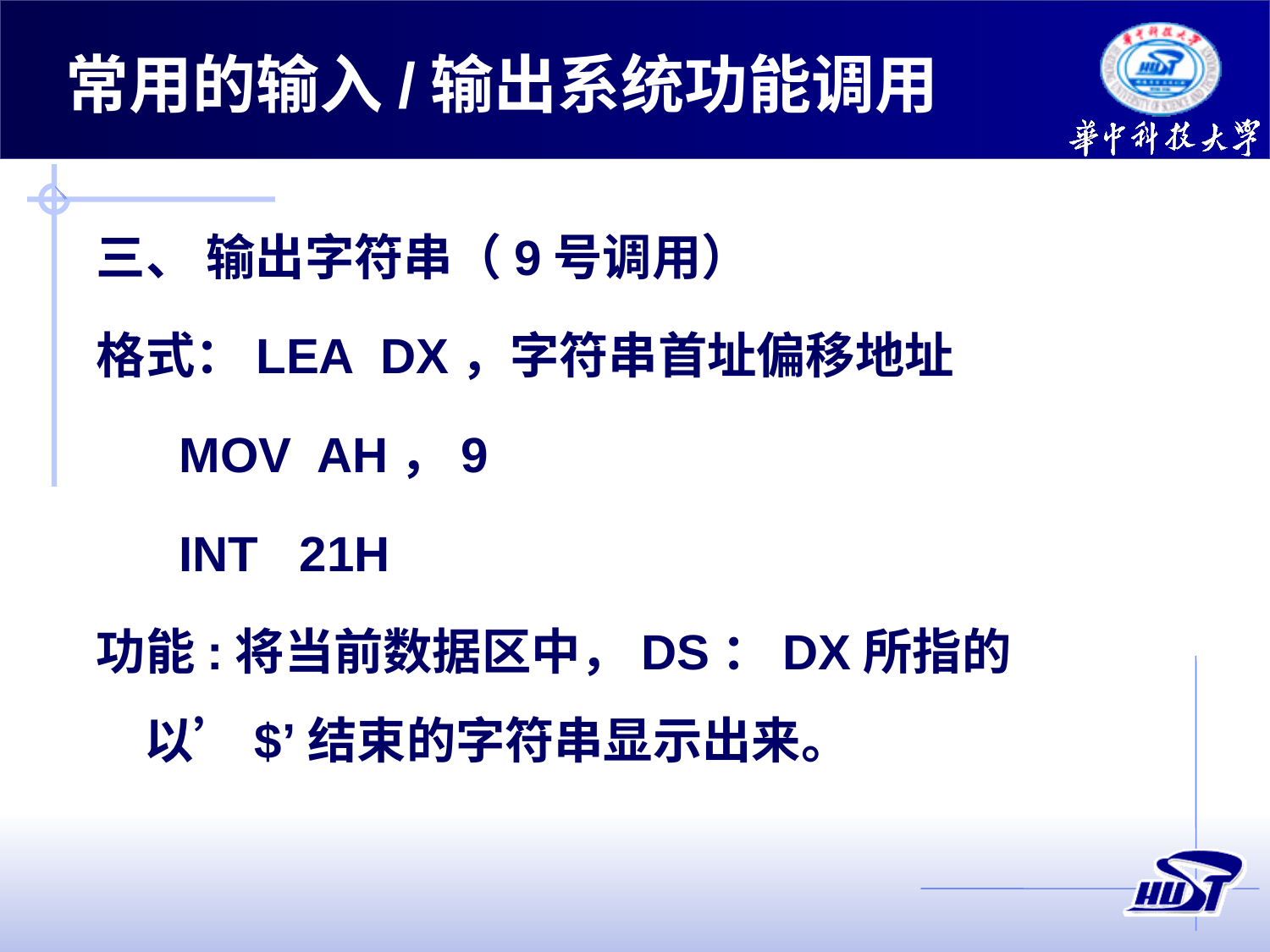

# 常用的输入/输出系统功能调用
三、 输出字符串（9号调用）
格式：LEA  DX，字符串首址偏移地址
      MOV  AH，9
      INT   21H
功能:将当前数据区中，DS：DX所指的以’$’结束的字符串显示出来。